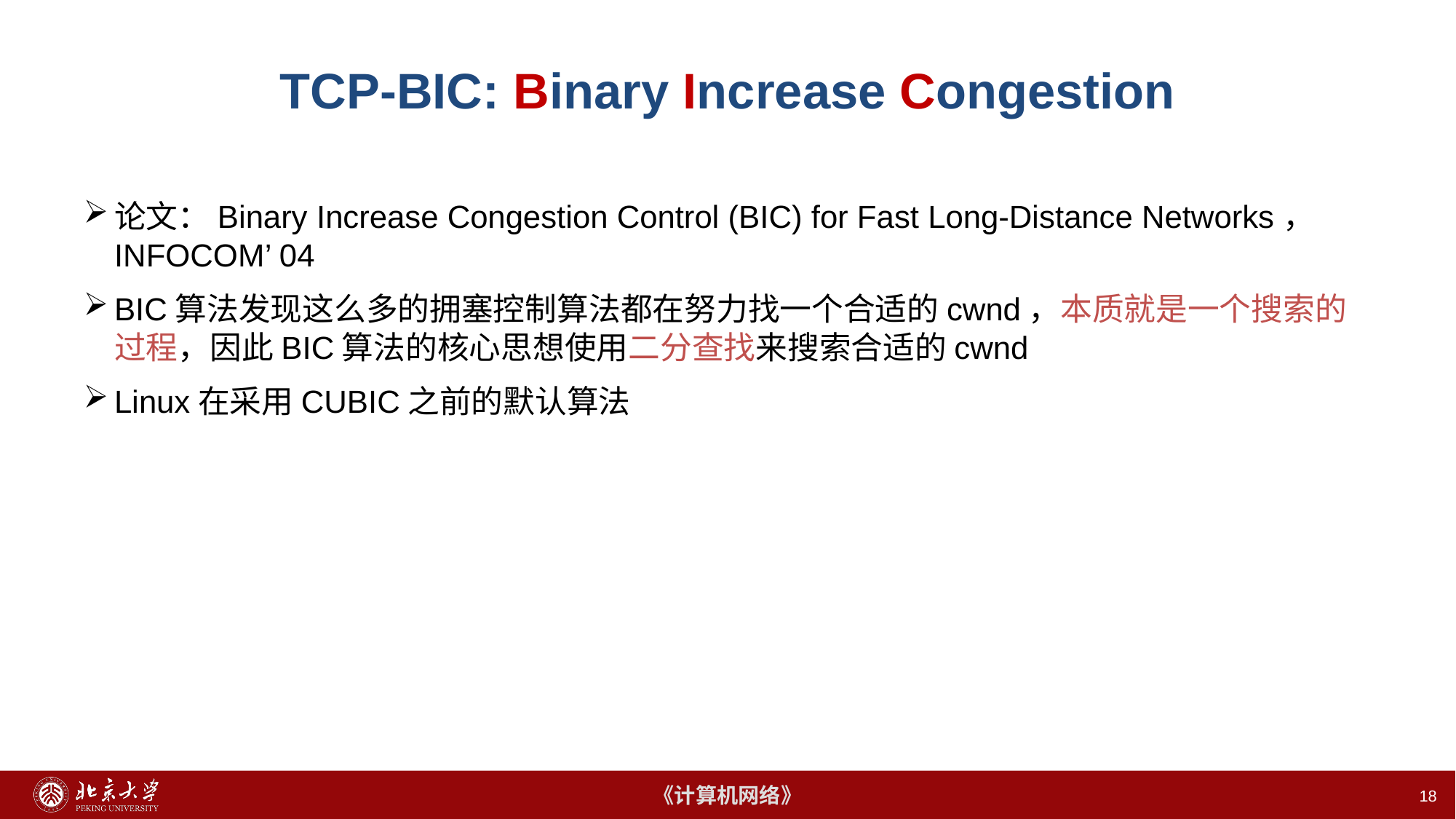

# TCP-BIC: Binary Increase Congestion
论文：Binary Increase Congestion Control (BIC) for Fast Long-Distance Networks， INFOCOM’ 04
BIC算法发现这么多的拥塞控制算法都在努力找一个合适的cwnd，本质就是一个搜索的过程，因此BIC算法的核心思想使用二分查找来搜索合适的cwnd
Linux在采用CUBIC之前的默认算法
18